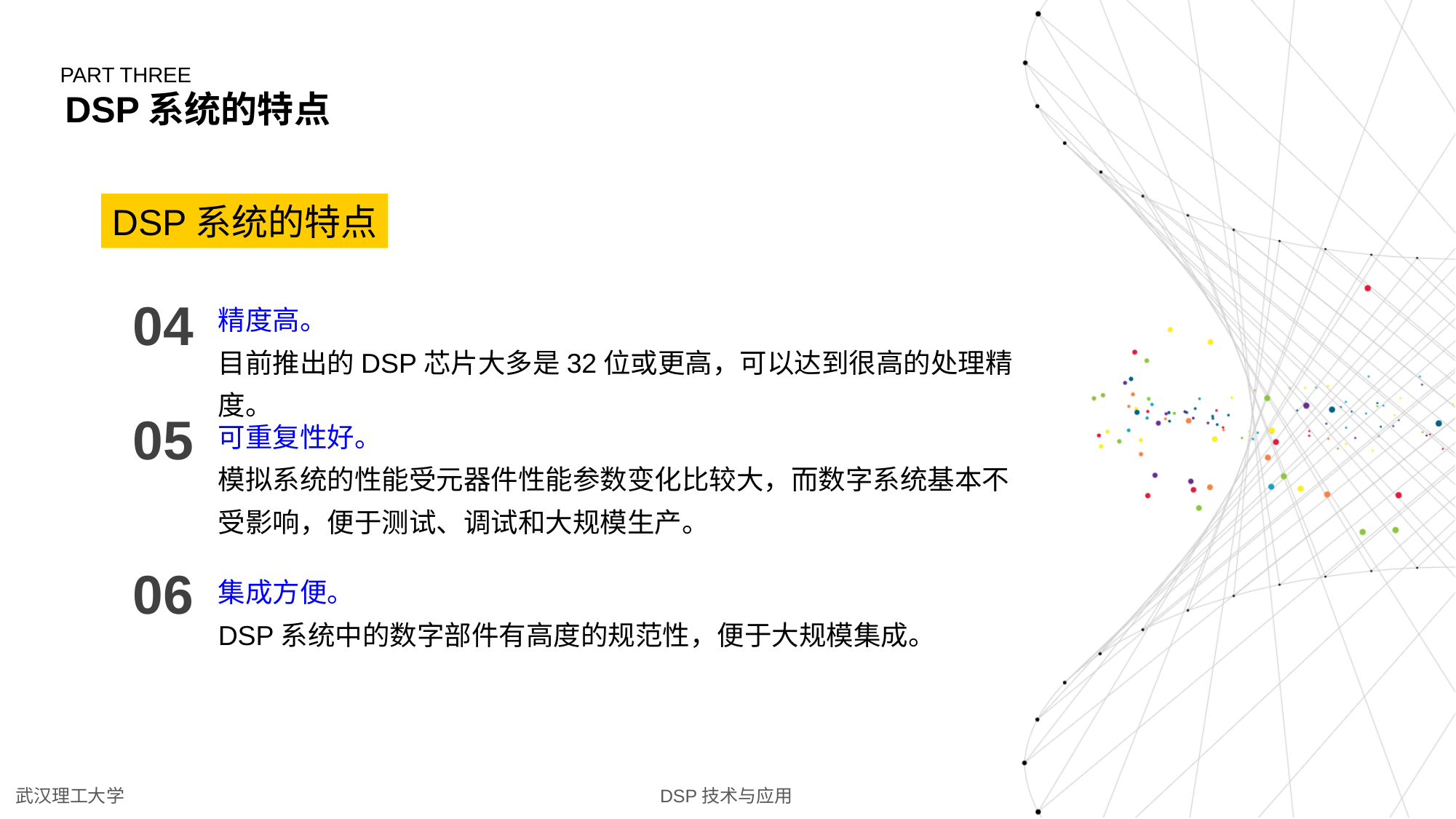

PART THREE
DSP系统的特点
DSP系统的特点
04
精度高。
目前推出的DSP芯片大多是32位或更高，可以达到很高的处理精度。
05
可重复性好。
模拟系统的性能受元器件性能参数变化比较大，而数字系统基本不受影响，便于测试、调试和大规模生产。
06
集成方便。
DSP系统中的数字部件有高度的规范性，便于大规模集成。
DSP技术与应用
武汉理工大学